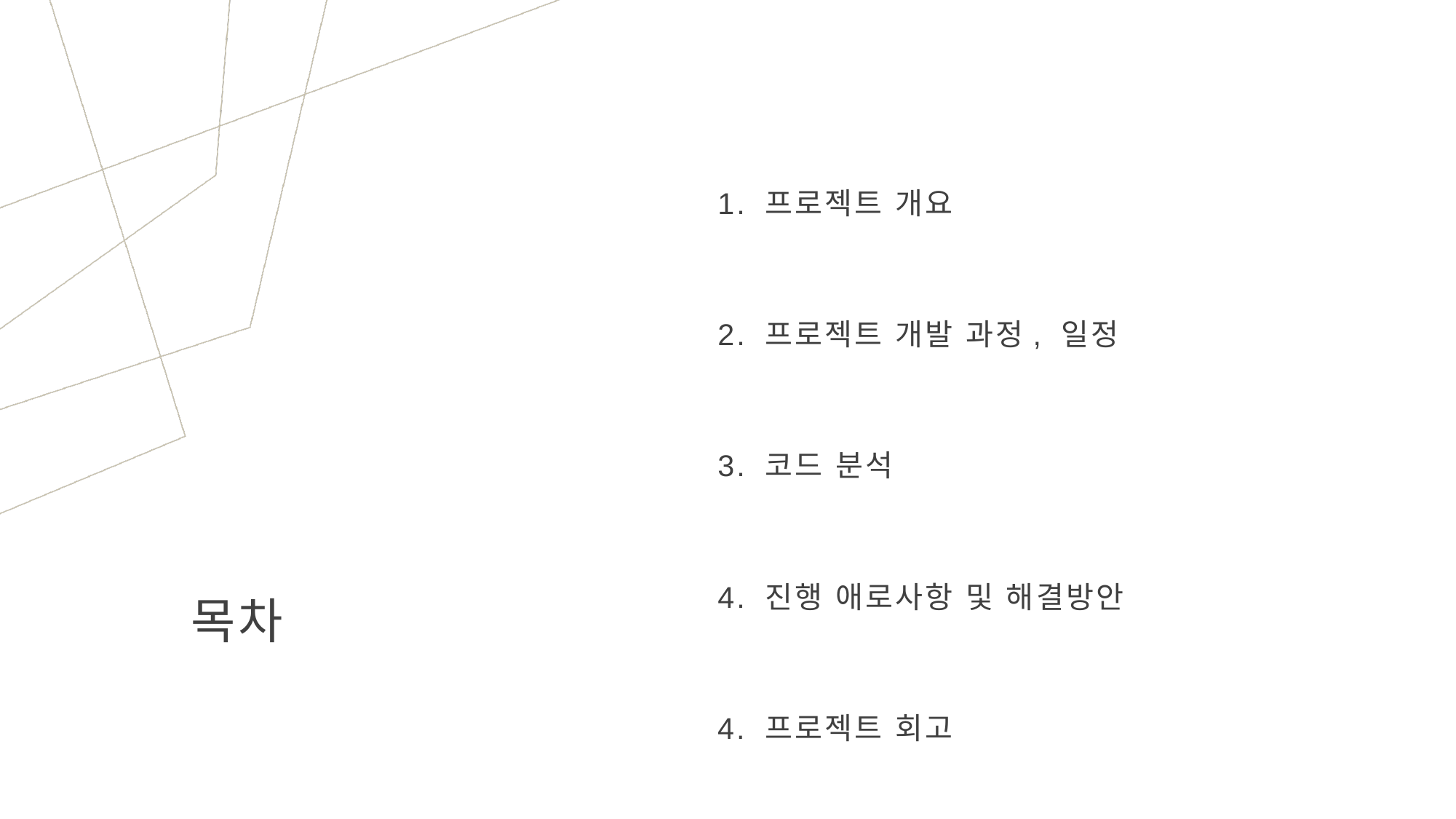

1. 프로젝트 개요
2. 프로젝트 개발 과정, 일정
3. 코드 분석
# 목차
4. 진행 애로사항 및 해결방안
4. 프로젝트 회고